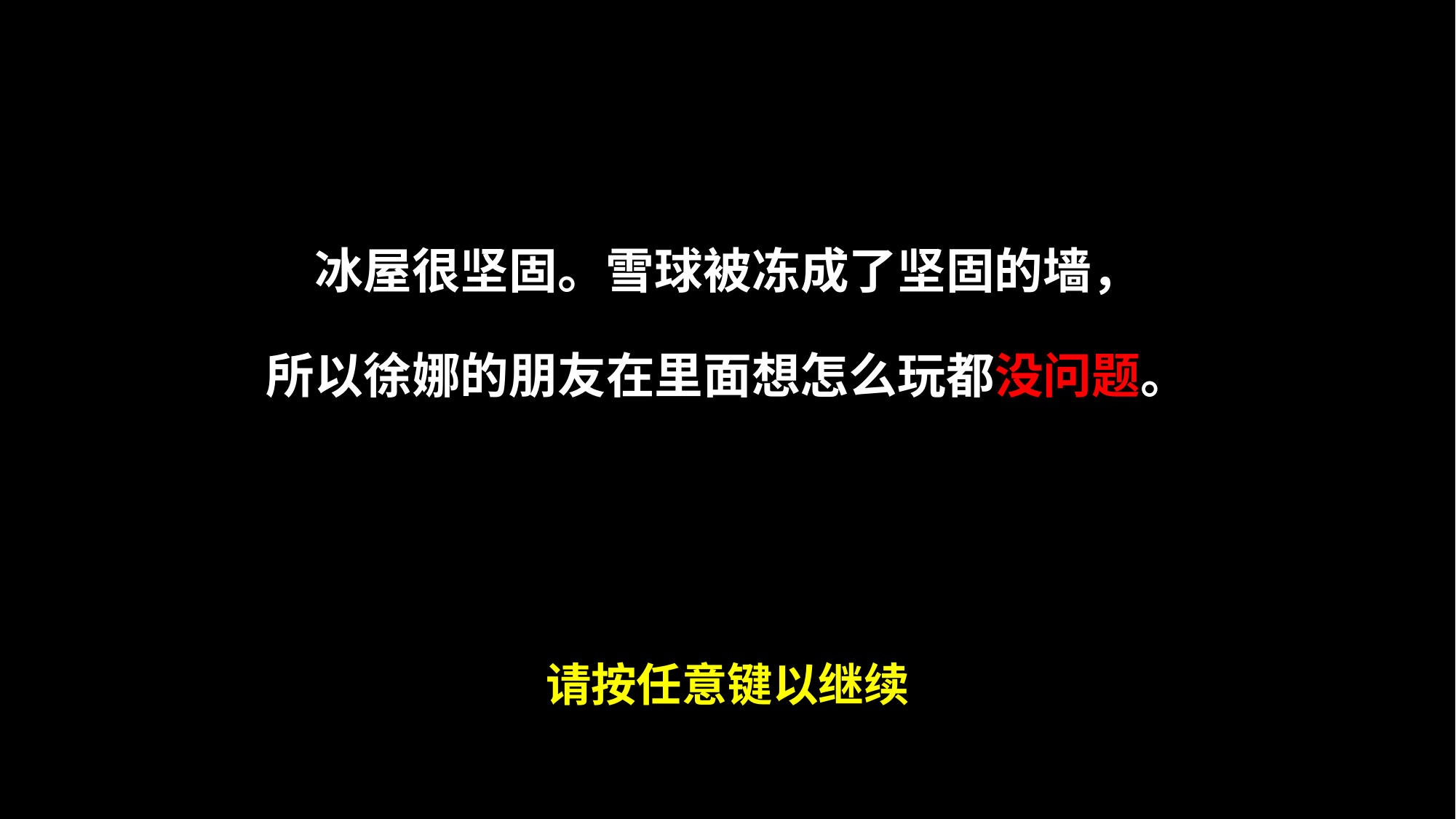

# 冰屋很坚固。雪球被冻成了坚固的墙， 所以徐娜的朋友在里面想怎么玩都没问题。
请按任意键以继续